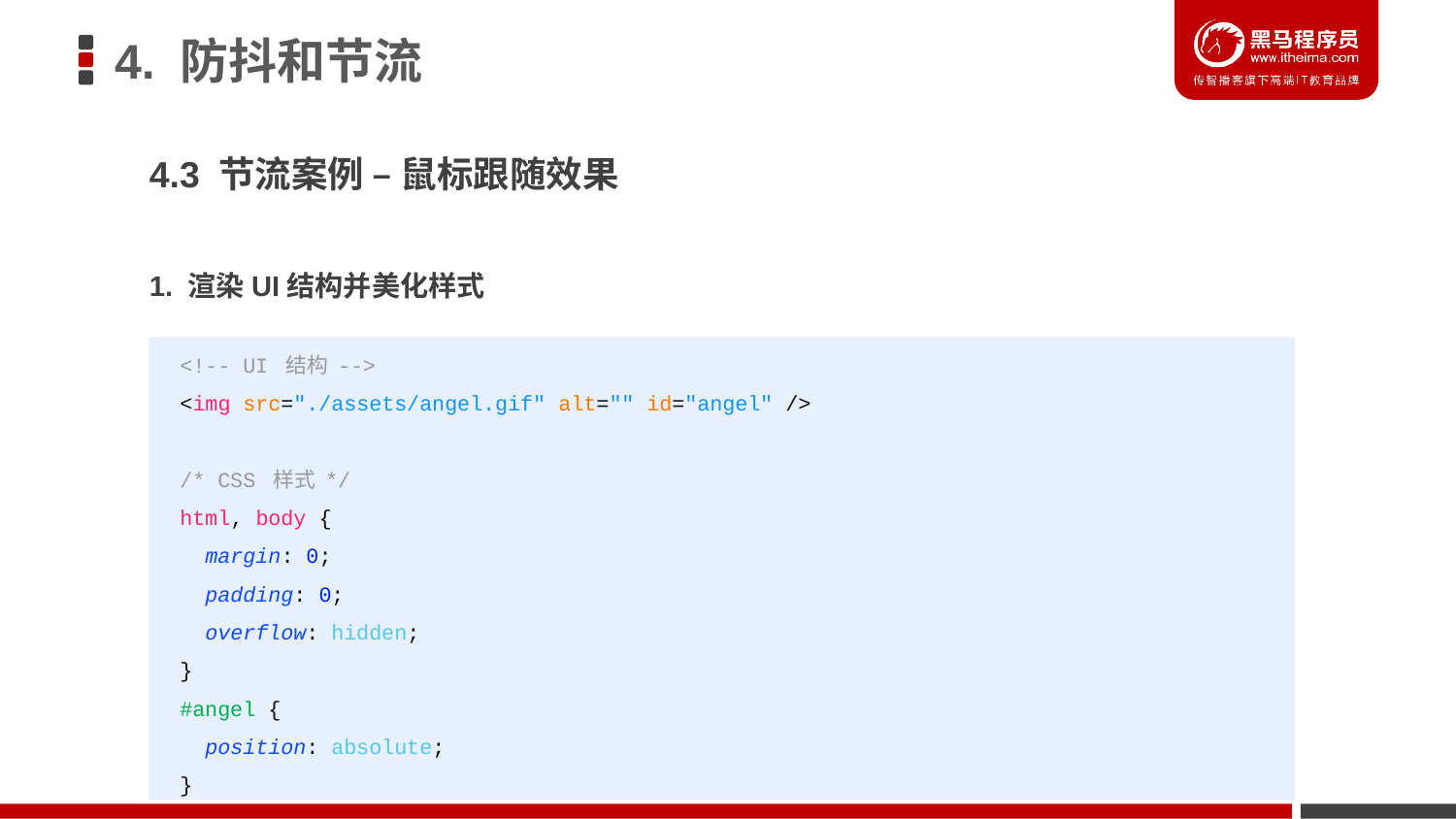

# 4. 防抖和节流
4.3 节流案例 – 鼠标跟随效果
1. 渲染UI结构并美化样式
<!-- UI 结构 -->
<img src="./assets/angel.gif" alt="" id="angel" />

/* CSS 样式 */
html, body {
  margin: 0;
  padding: 0;
  overflow: hidden;
}
#angel {
  position: absolute;
}